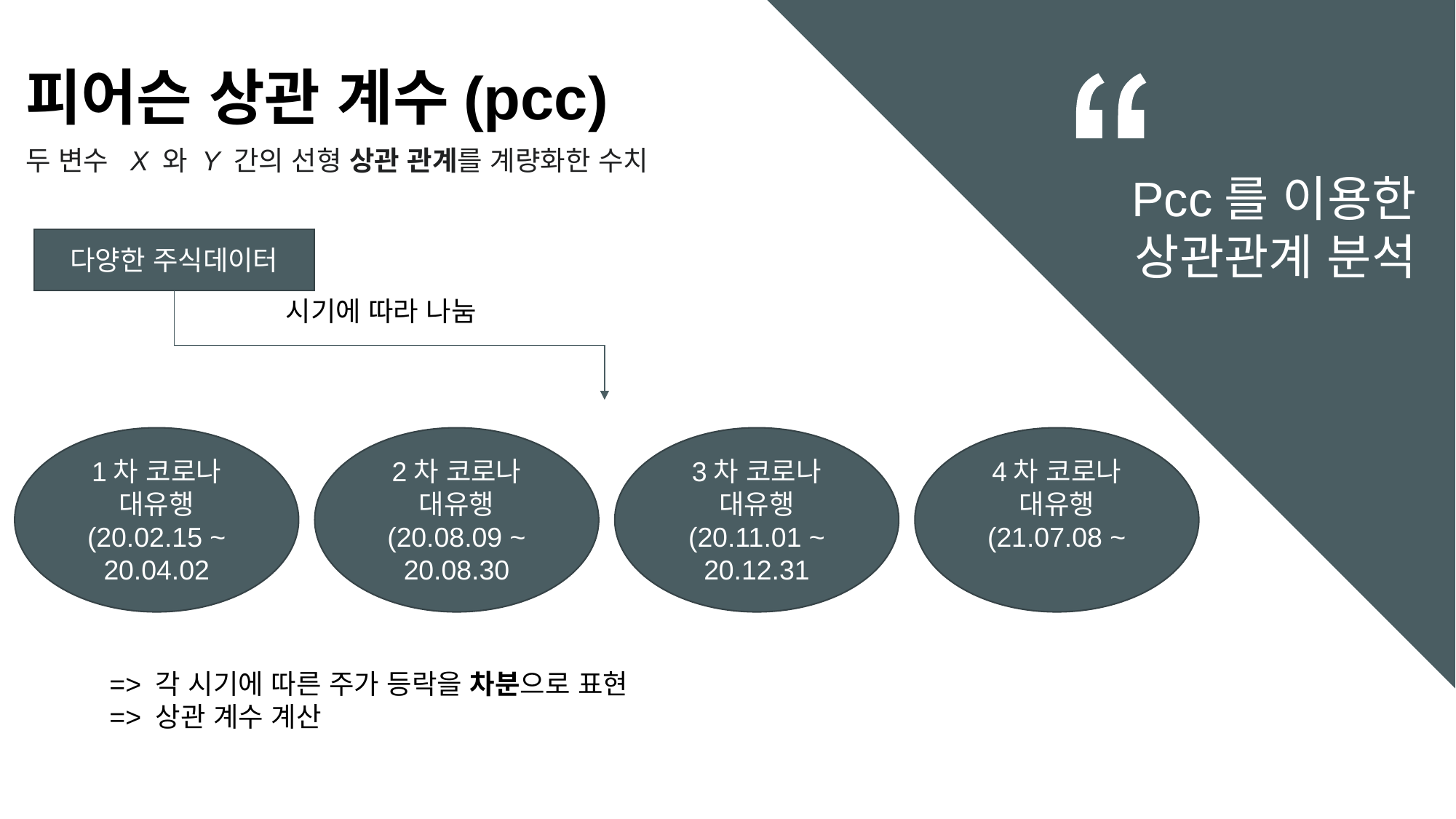

피어슨 상관 계수(pcc)

두 변수  X 와 Y 간의 선형 상관 관계를 계량화한 수치

Pcc를 이용한
상관관계 분석
다양한 주식데이터
시기에 따라 나눔
3차 코로나 대유행
(20.11.01 ~ 20.12.31
4차 코로나 대유행
(21.07.08 ~

1차 코로나 대유행
(20.02.15 ~ 20.04.02
2차 코로나 대유행
(20.08.09 ~ 20.08.30
=> 각 시기에 따른 주가 등락을 차분으로 표현
=> 상관 계수 계산